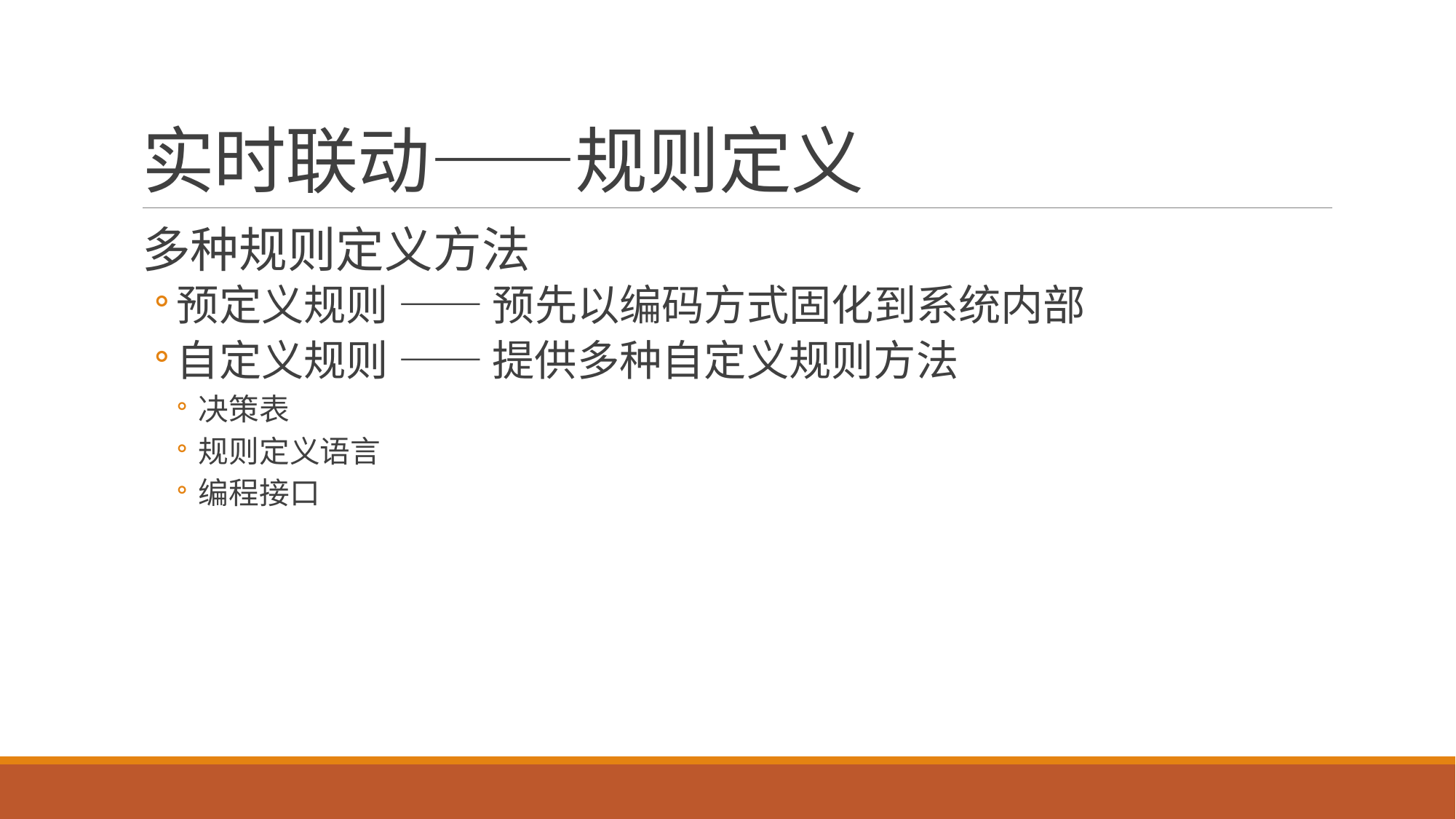

# 实时联动——规则定义
多种规则定义方法
预定义规则 —— 预先以编码方式固化到系统内部
自定义规则 —— 提供多种自定义规则方法
决策表
规则定义语言
编程接口